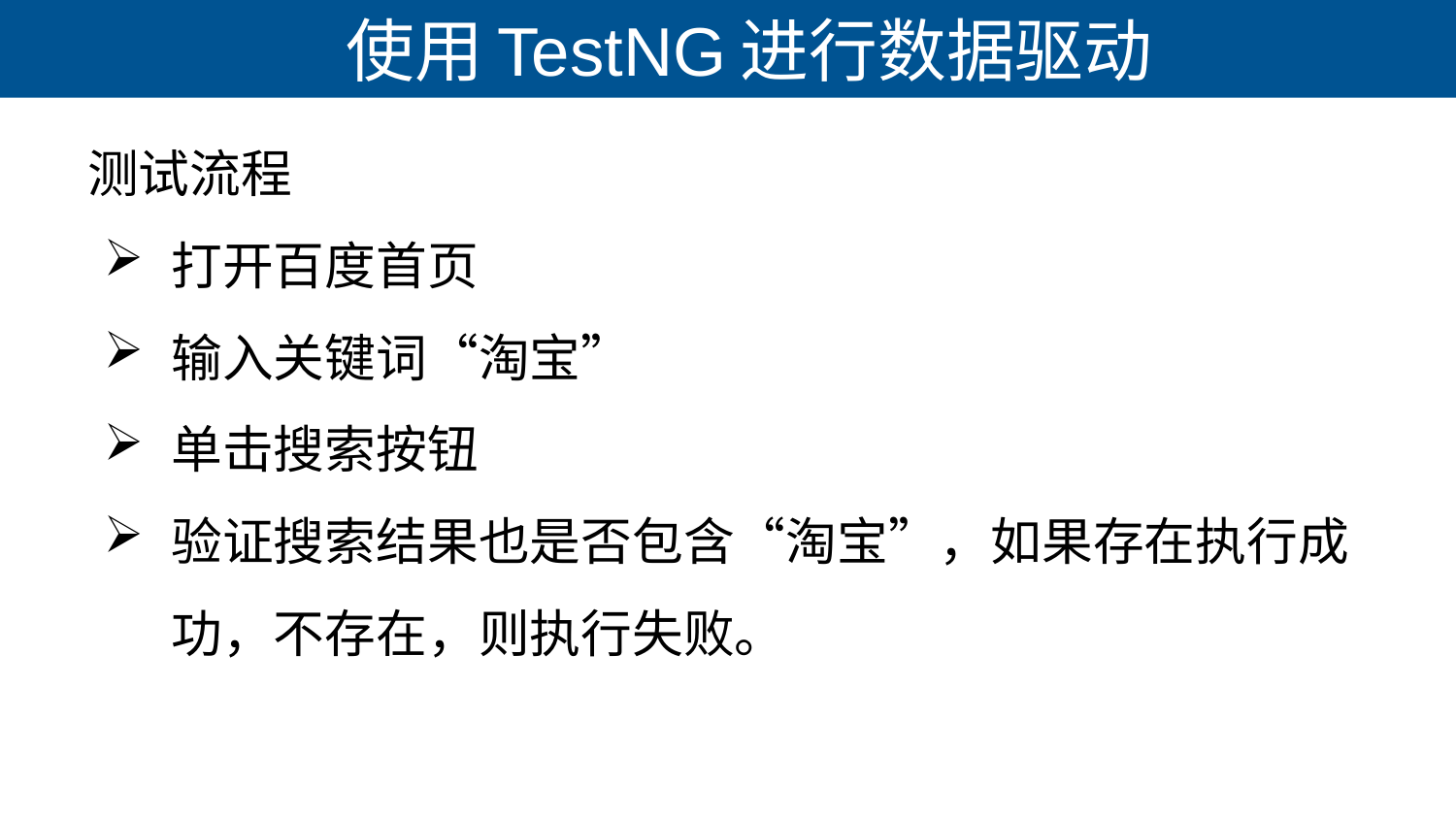

# 使用TestNG进行数据驱动
测试流程
打开百度首页
输入关键词“淘宝”
单击搜索按钮
验证搜索结果也是否包含“淘宝”，如果存在执行成功，不存在，则执行失败。